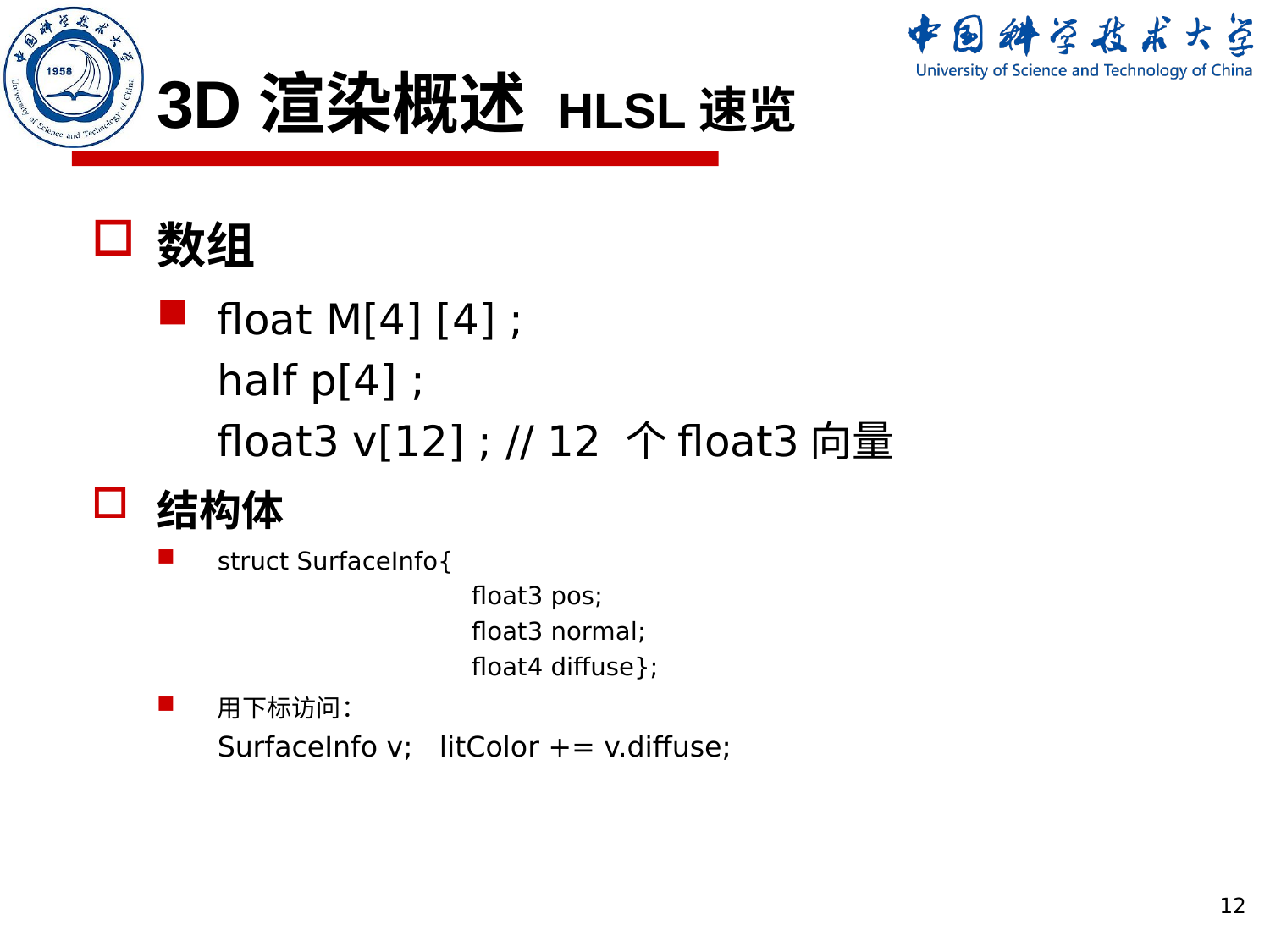

# 3D渲染概述 HLSL速览
数组
float M[4] [4] ;
half p[4] ;
float3 v[12] ; // 12 个float3向量
结构体
struct SurfaceInfo{
		float3 pos;
		float3 normal;
		float4 diffuse};
用下标访问：
SurfaceInfo v;   litColor += v.diffuse;

12